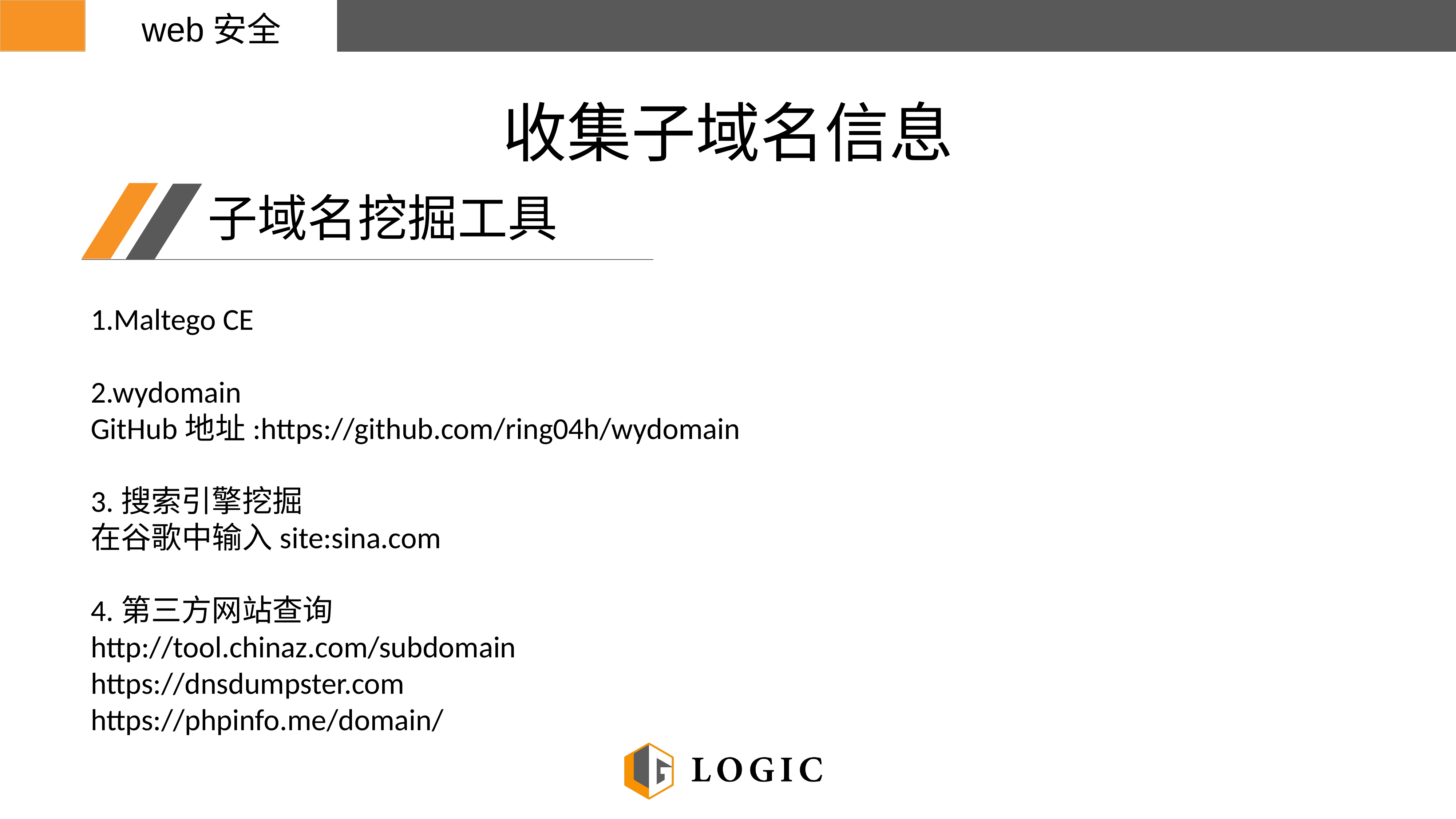

web安全
收集子域名信息

子域名挖掘工具
1.Maltego CE

2.wydomain
GitHub地址:https://github.com/ring04h/wydomain

3.搜索引擎挖掘
在谷歌中输入site:sina.com

4.第三方网站查询
http://tool.chinaz.com/subdomain
https://dnsdumpster.com
https://phpinfo.me/domain/